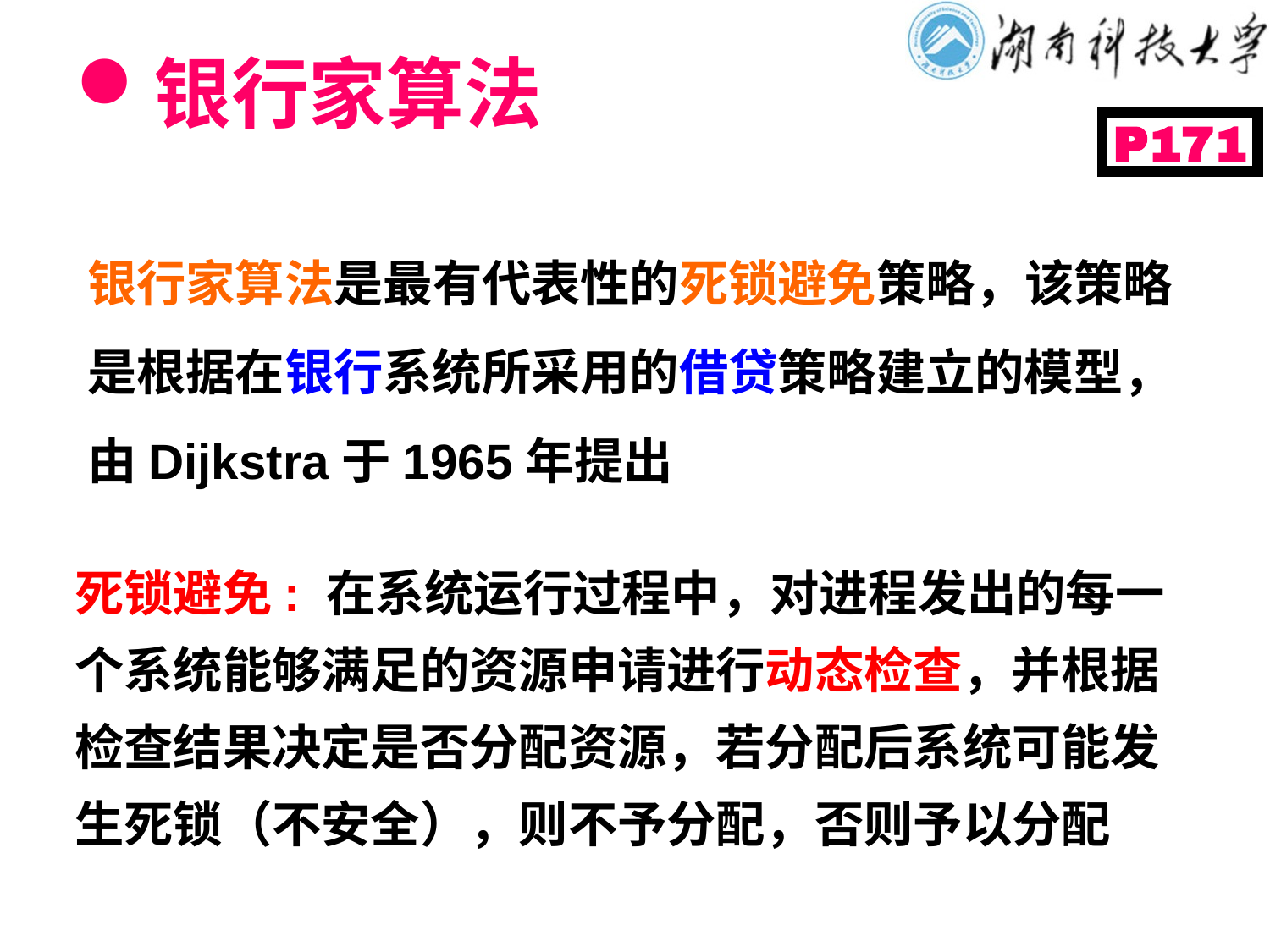

# 银行家算法
P171
银行家算法是最有代表性的死锁避免策略，该策略是根据在银行系统所采用的借贷策略建立的模型，由Dijkstra于1965年提出

死锁避免: 在系统运行过程中，对进程发出的每一个系统能够满足的资源申请进行动态检查，并根据检查结果决定是否分配资源，若分配后系统可能发生死锁（不安全），则不予分配，否则予以分配